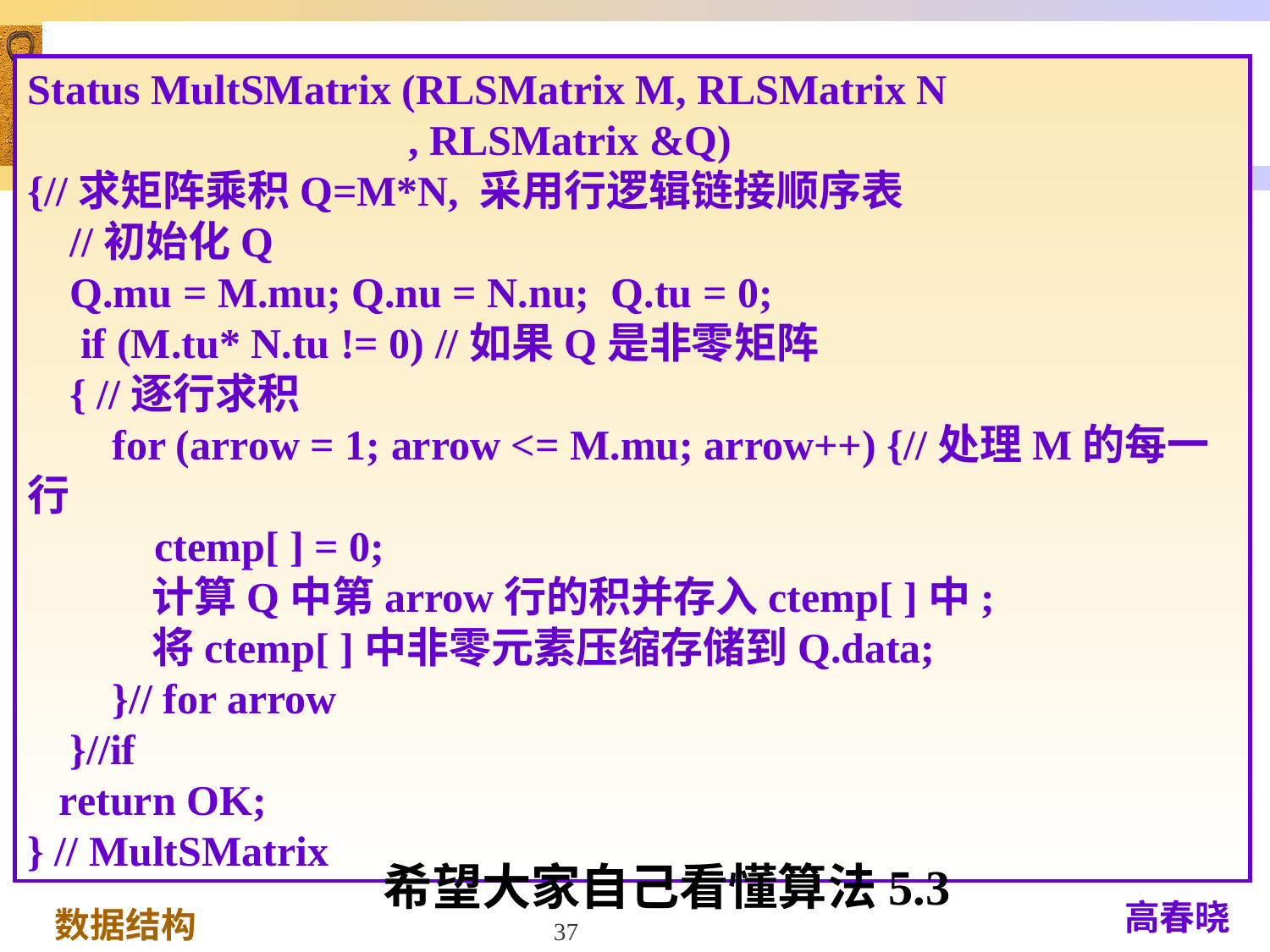

#
Status MultSMatrix (RLSMatrix M, RLSMatrix N
                                    , RLSMatrix &Q)
{//求矩阵乘积Q=M*N, 采用行逻辑链接顺序表
    //初始化Q
    Q.mu = M.mu; Q.nu = N.nu;  Q.tu = 0;
     if (M.tu* N.tu != 0) //如果Q是非零矩阵
    { //逐行求积
        for (arrow = 1; arrow <= M.mu; arrow++) {//处理M的每一行
            ctemp[ ] = 0;
            计算Q中第arrow行的积并存入ctemp[ ]中;
            将ctemp[ ]中非零元素压缩存储到Q.data;
        }// for arrow
    }//if
   return OK;
} // MultSMatrix
希望大家自己看懂算法5.3
37